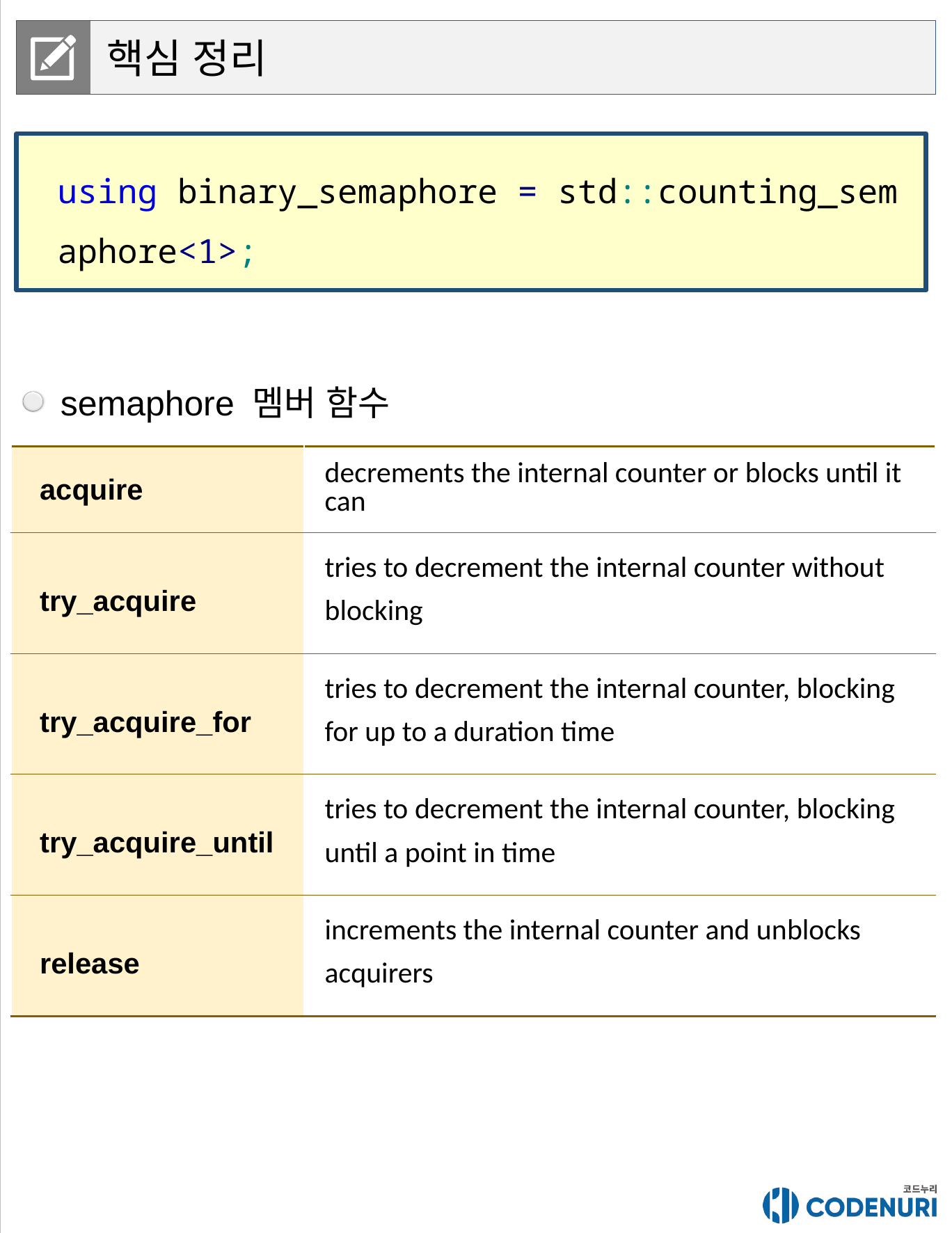

핵심 정리

using binary_semaphore = std::counting_semaphore<1>;
semaphore 멤버 함수
| acquire | decrements the internal counter or blocks until it can |
| --- | --- |
| try\_acquire | tries to decrement the internal counter without blocking |
| try\_acquire\_for | tries to decrement the internal counter, blocking for up to a duration time |
| try\_acquire\_until | tries to decrement the internal counter, blocking until a point in time |
| release | increments the internal counter and unblocks acquirers |